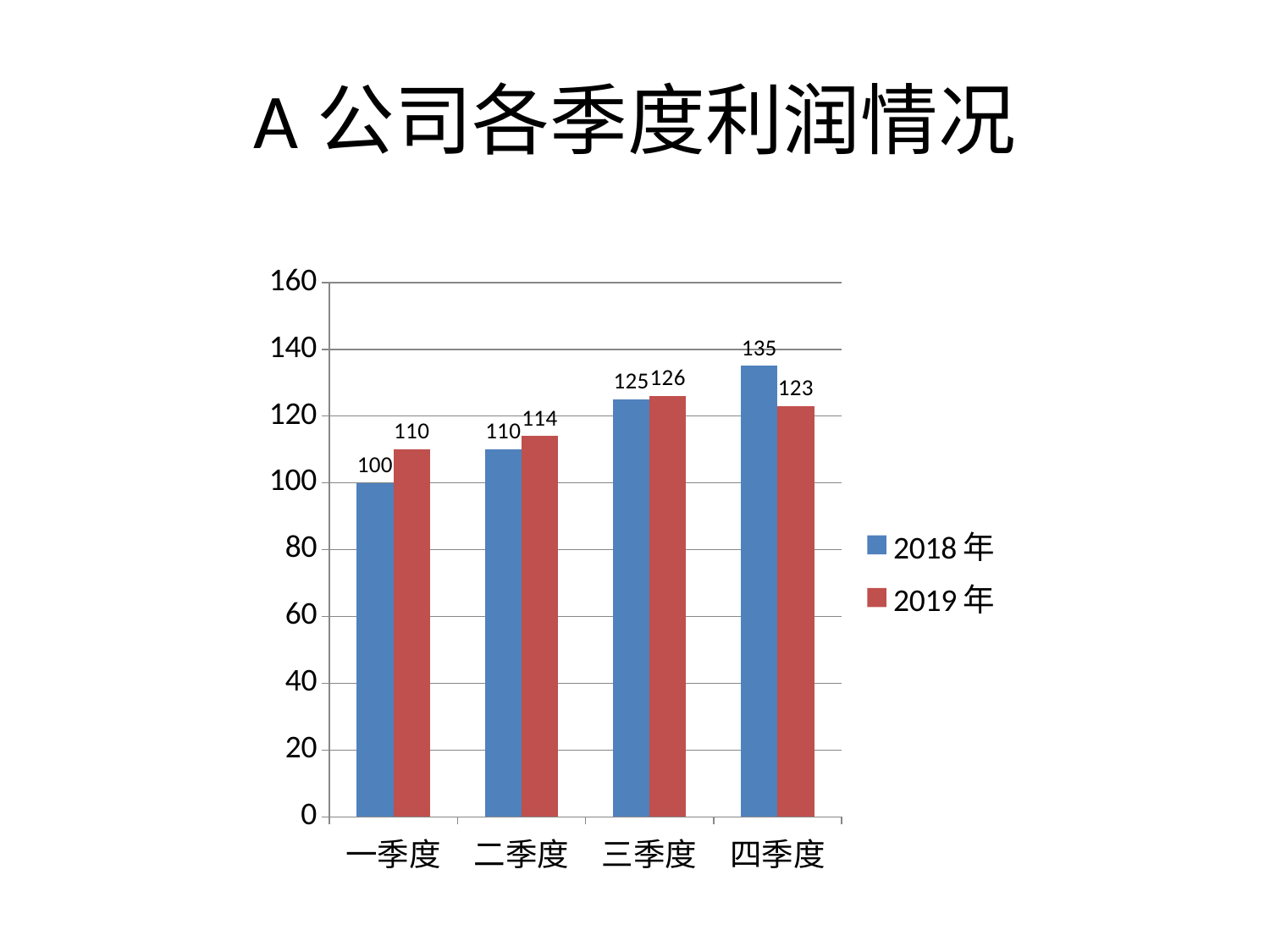

# A公司各季度利润情况

### Chart

| Category | 2018年 | 2019年 |
|---|---|---|
| 一季度 | 100.0 | 110.0 |
| 二季度 | 110.0 | 114.0 |
| 三季度 | 125.0 | 126.0 |
| 四季度 | 135.0 | 123.0 |